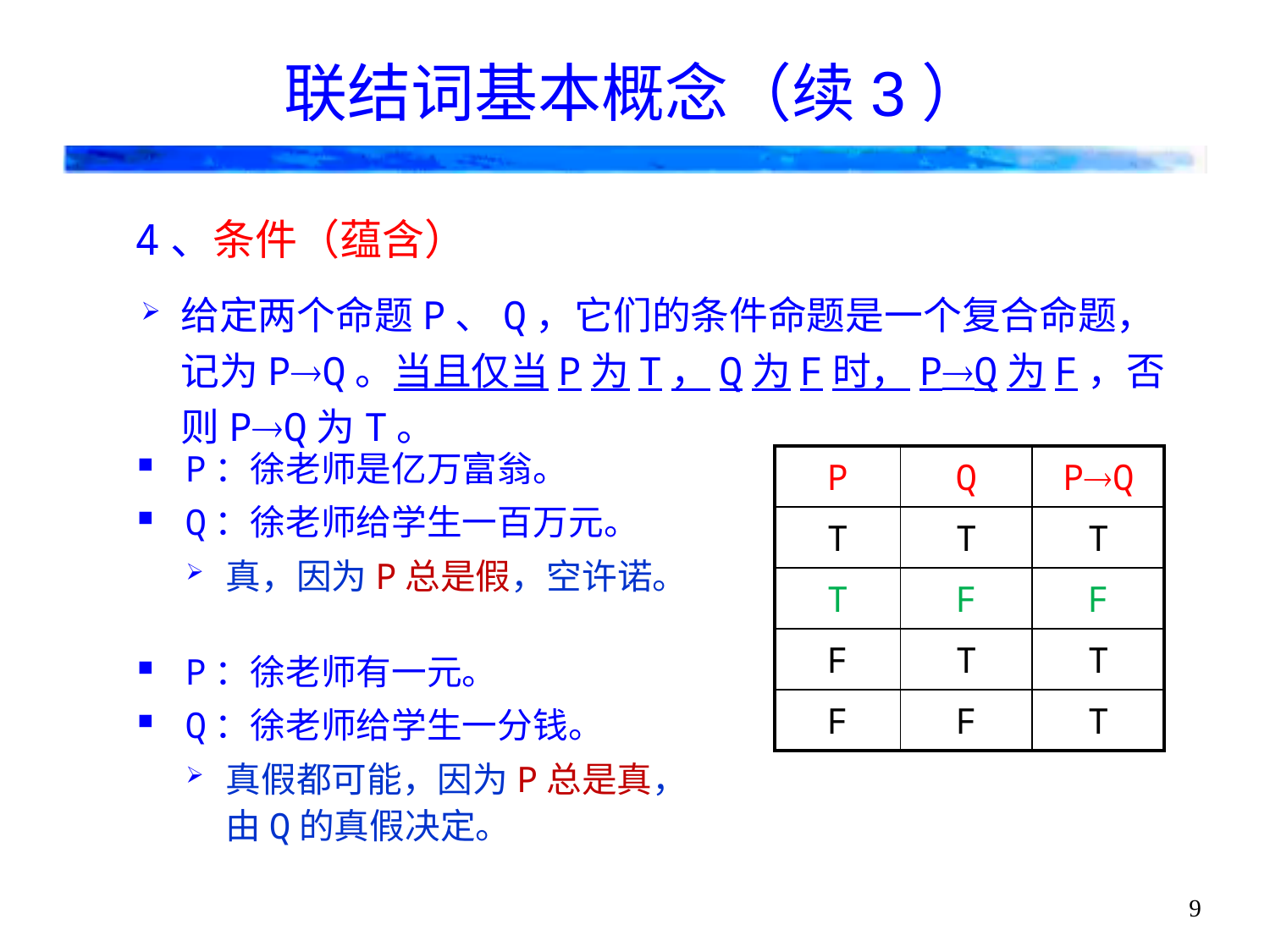

# 联结词基本概念（续3）
4、条件（蕴含）
给定两个命题P、Q，它们的条件命题是一个复合命题，记为P→Q。当且仅当P为T，Q为F时，P→Q为F，否则P→Q为T。
P：徐老师是亿万富翁。
Q：徐老师给学生一百万元。
真，因为P总是假，空许诺。
P：徐老师有一元。
Q：徐老师给学生一分钱。
真假都可能，因为P总是真，由Q的真假决定。
| P | Q | P→Q |
| --- | --- | --- |
| T | T | T |
| T | F | F |
| F | T | T |
| F | F | T |
9